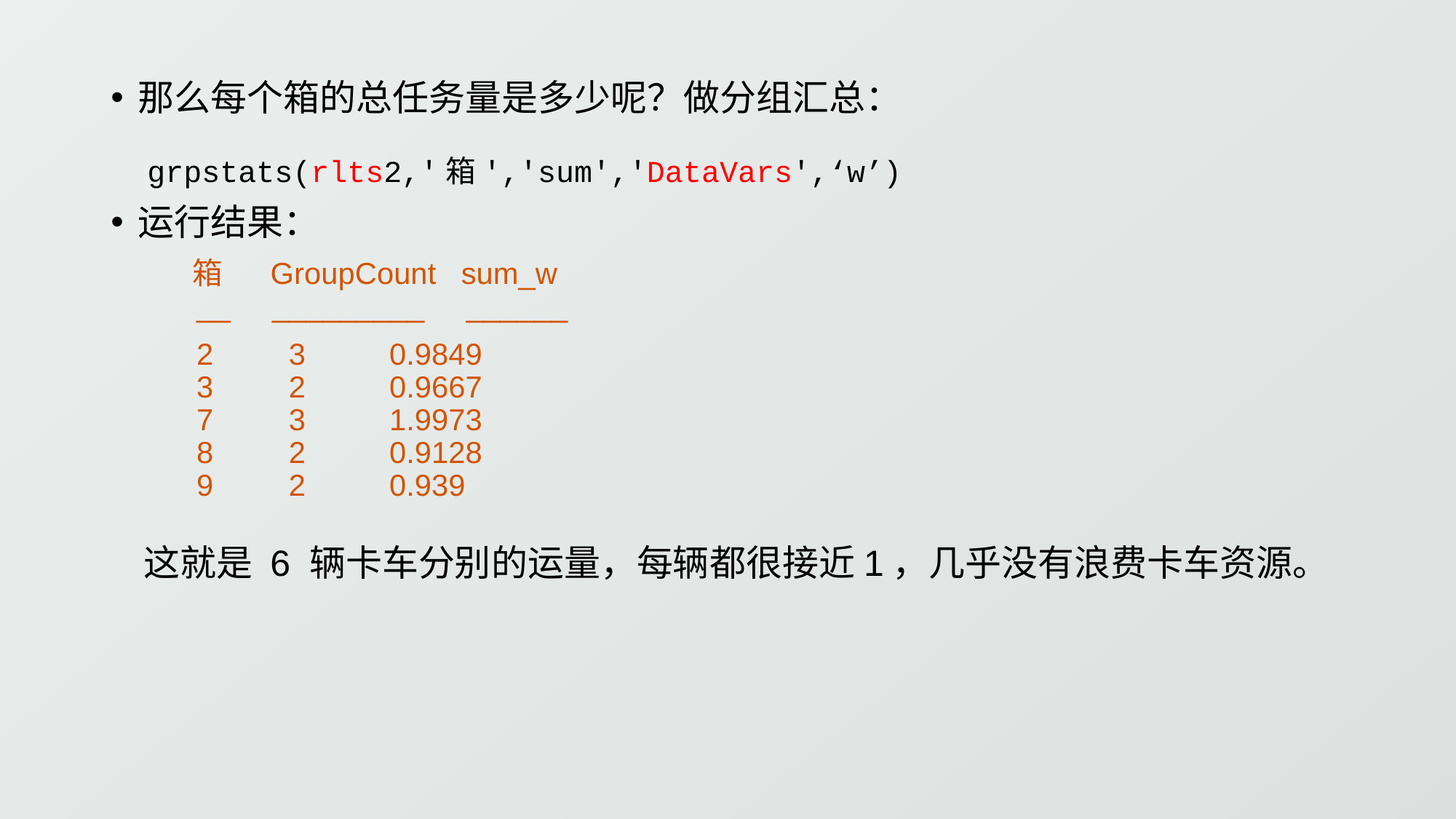

那么每个箱的总任务量是多少呢？做分组汇总：
  grpstats(rlts2,'箱','sum','DataVars',‘w’)
运行结果：
       箱      GroupCount   sum_w 
       __     _________     ______
       2         3          0.9849
       3         2          0.9667
       7         3          1.9973
       8         2          0.9128
       9         2          0.939
   这就是 6 辆卡车分别的运量，每辆都很接近1，几乎没有浪费卡车资源。